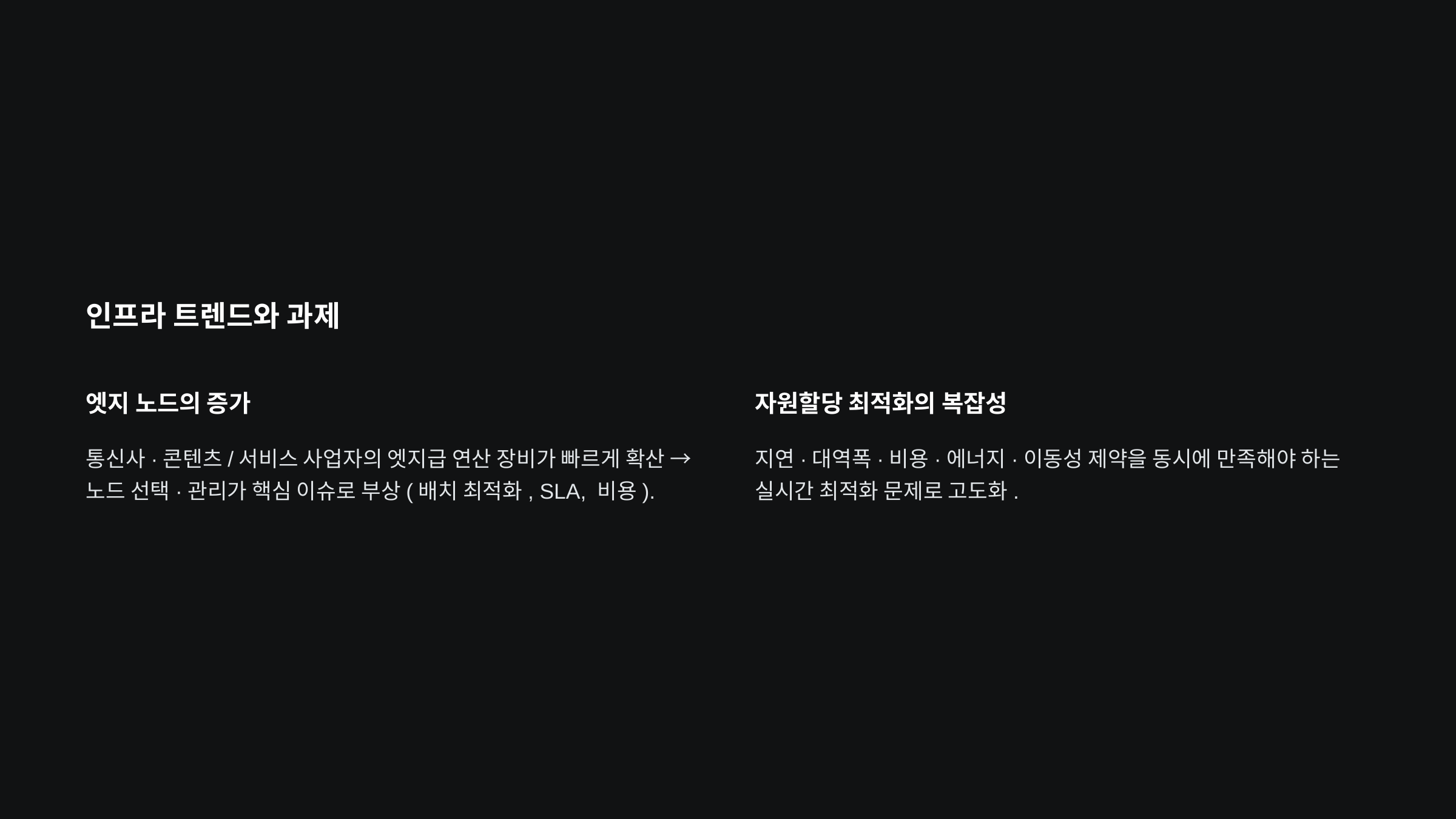

인프라 트렌드와 과제
엣지 노드의 증가
자원할당 최적화의 복잡성
통신사·콘텐츠/서비스 사업자의 엣지급 연산 장비가 빠르게 확산 → 노드 선택·관리가 핵심 이슈로 부상(배치 최적화, SLA, 비용).
지연·대역폭·비용·에너지·이동성 제약을 동시에 만족해야 하는 실시간 최적화 문제로 고도화.